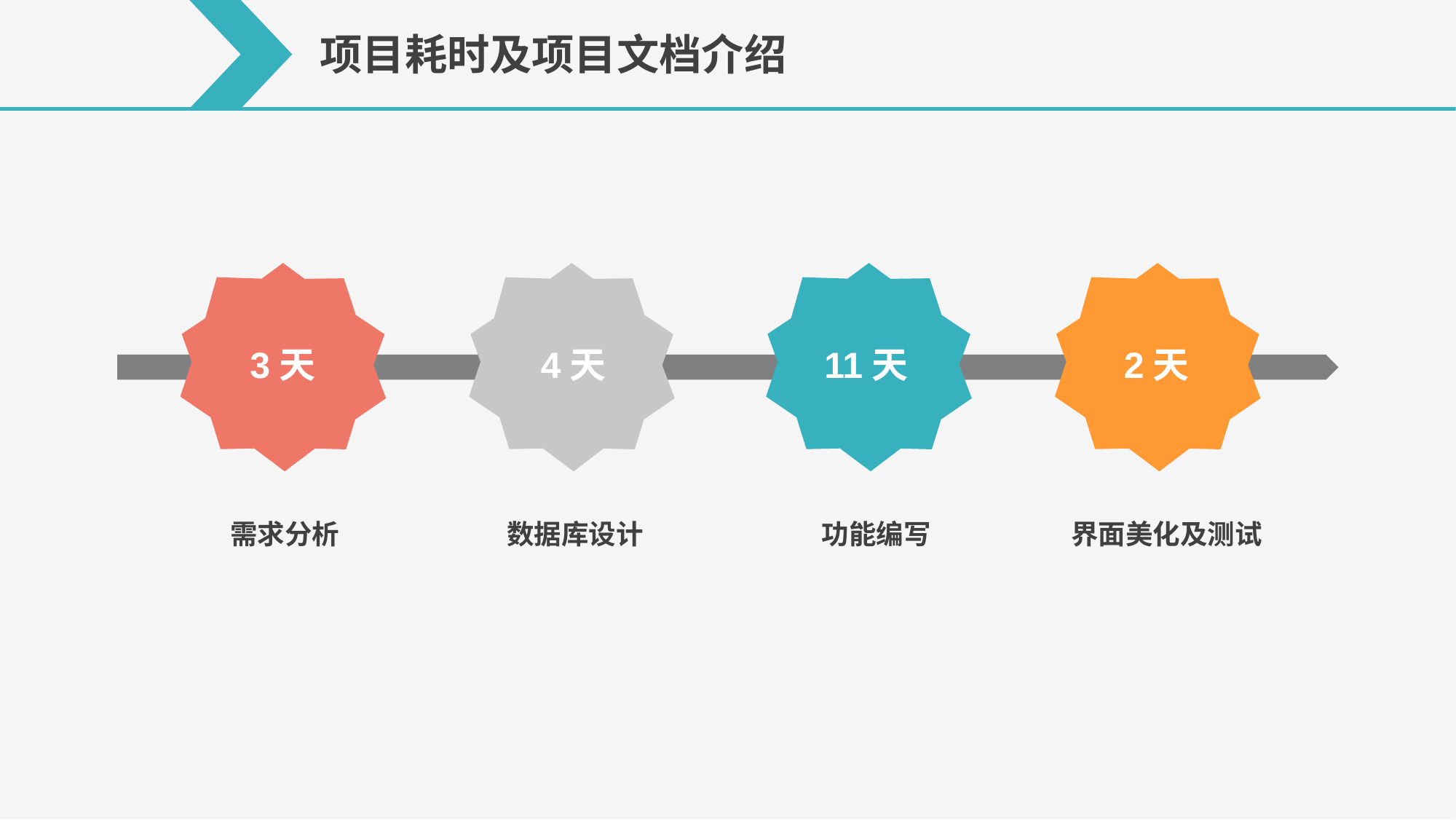

项目耗时及项目文档介绍

3天
4天
11天
2天

需求分析
数据库设计
功能编写
界面美化及测试